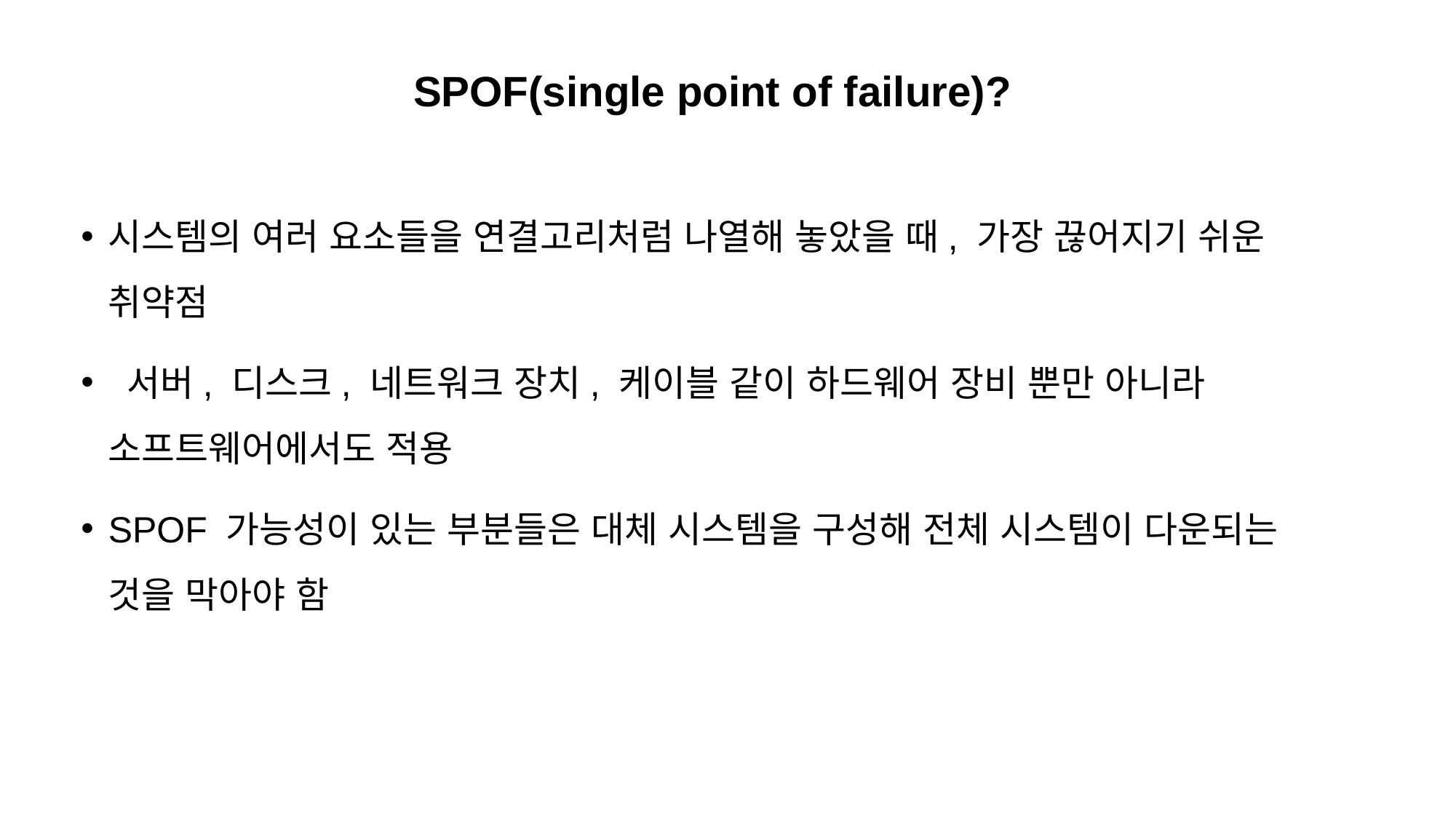

SPOF(single point of failure)?

시스템의 여러 요소들을 연결고리처럼 나열해 놓았을 때, 가장 끊어지기 쉬운 취약점
 서버, 디스크, 네트워크 장치, 케이블 같이 하드웨어 장비 뿐만 아니라 소프트웨어에서도 적용
SPOF 가능성이 있는 부분들은 대체 시스템을 구성해 전체 시스템이 다운되는 것을 막아야 함